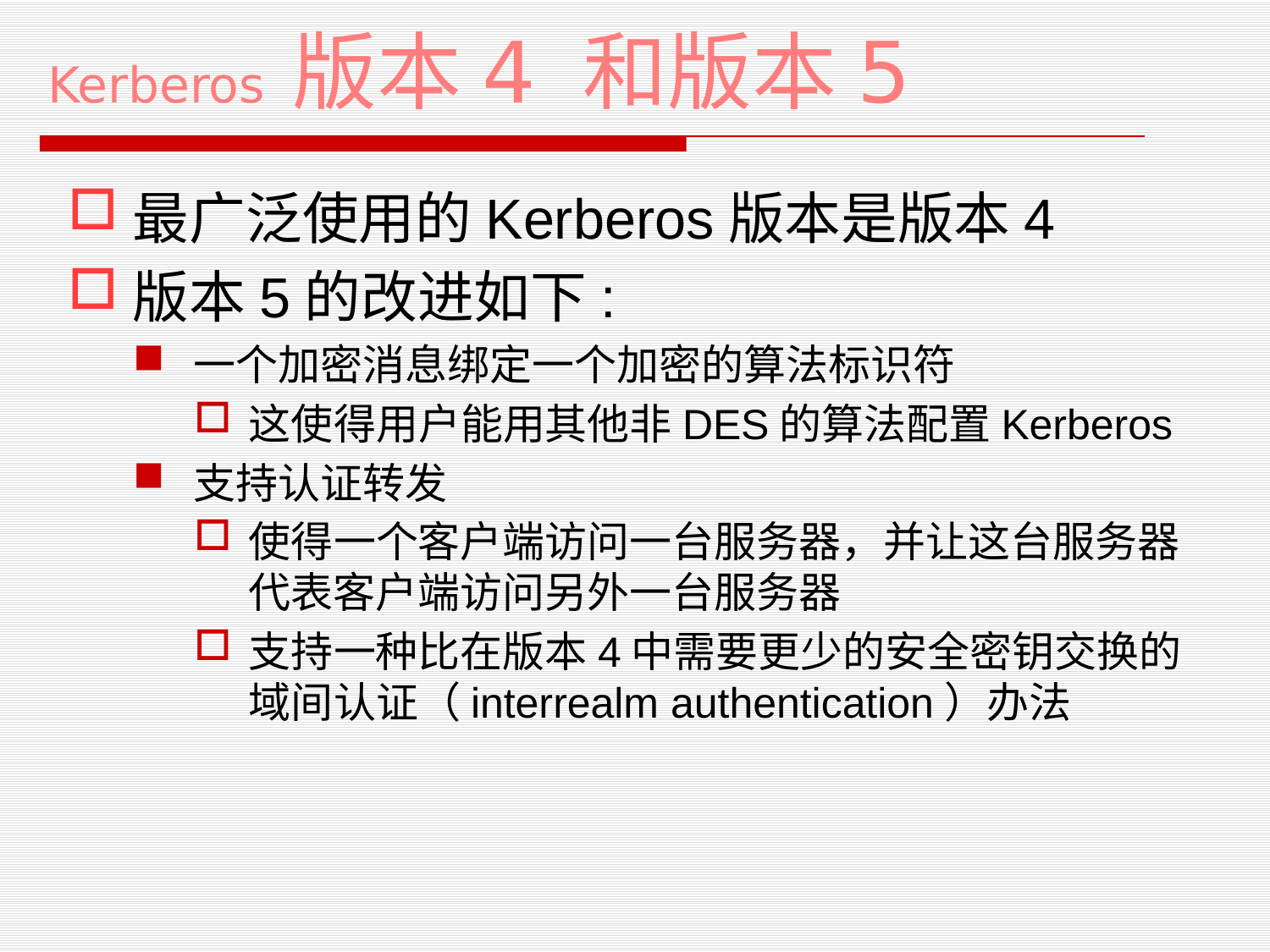

# Kerberos 版本4 和版本5
最广泛使用的Kerberos版本是版本4
版本5的改进如下:
一个加密消息绑定一个加密的算法标识符
这使得用户能用其他非DES的算法配置Kerberos
支持认证转发
使得一个客户端访问一台服务器，并让这台服务器代表客户端访问另外一台服务器
支持一种比在版本4中需要更少的安全密钥交换的域间认证（interrealm authentication）办法